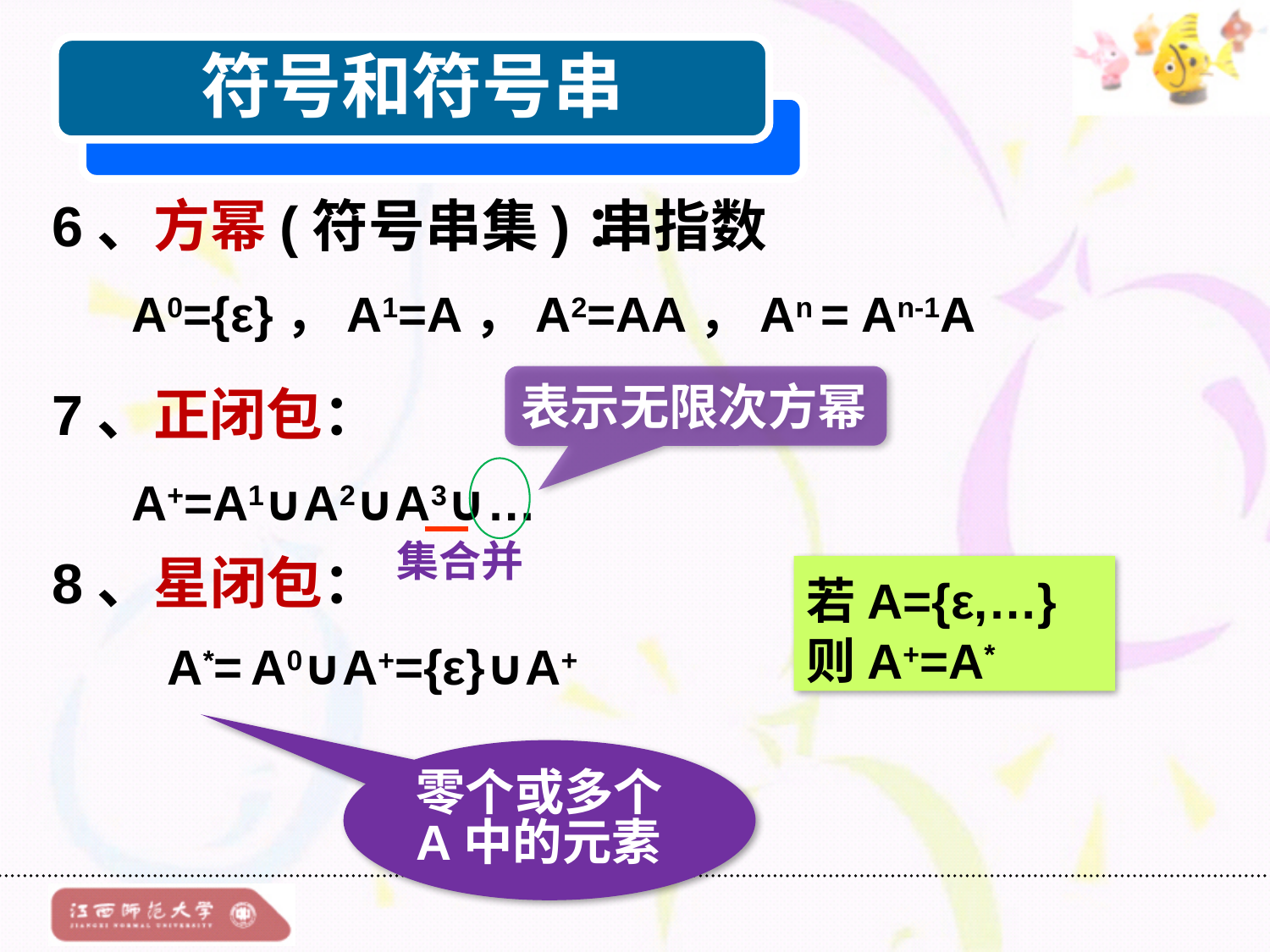

符号和符号串

6、方幂(符号串集)：
串指数
A0={ε}，A1=A，A2=AA，An = An-1A
表示无限次方幂
7、正闭包：

A+=A1∪A2∪A3∪…
 集合并
若A={ε,…}
则A+=A*
8、星闭包：
A*= A0∪A+={ε}∪A+
零个或多个A中的元素